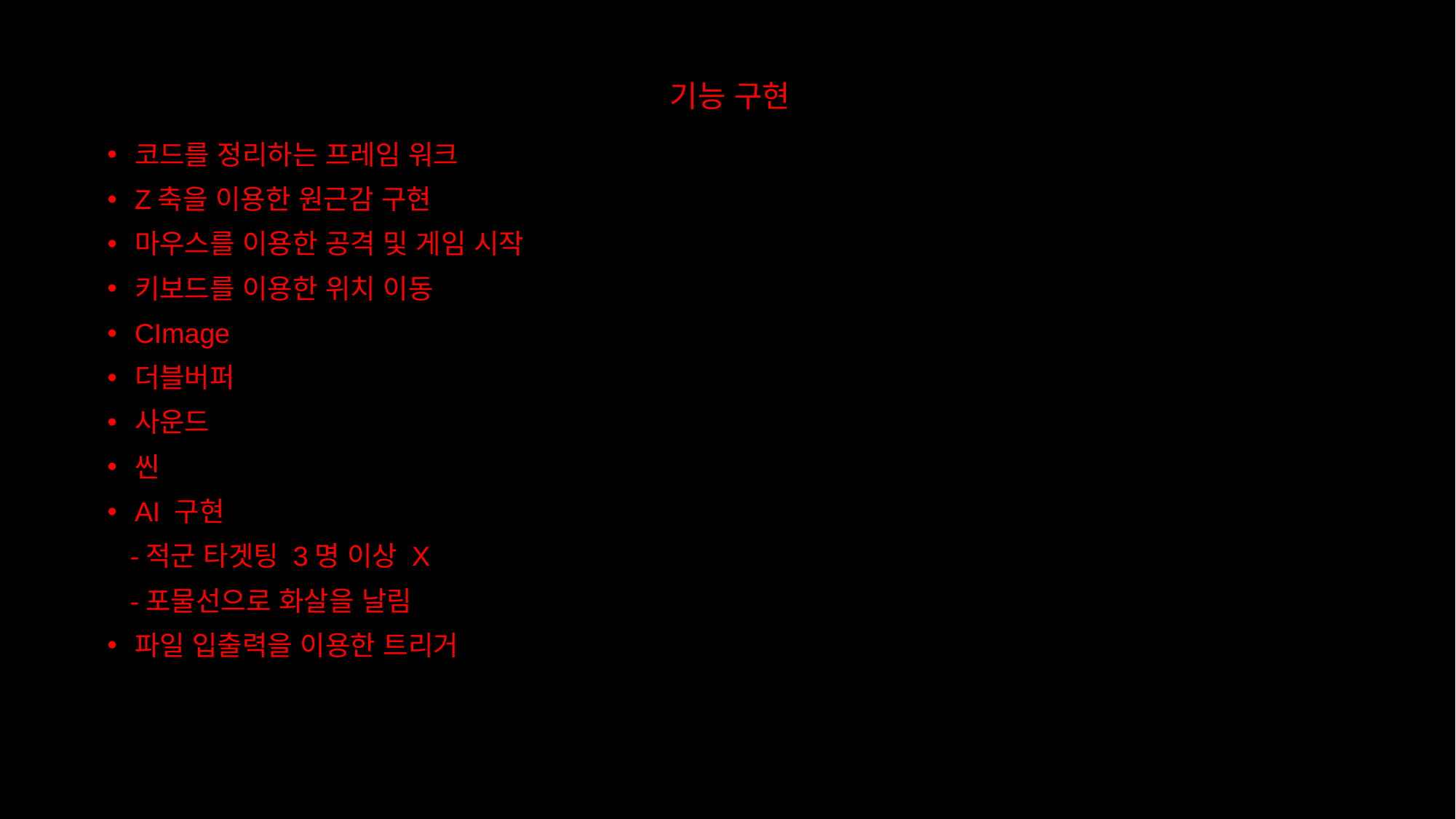

# 기능 구현
코드를 정리하는 프레임 워크
Z축을 이용한 원근감 구현
마우스를 이용한 공격 및 게임 시작
키보드를 이용한 위치 이동
CImage
더블버퍼
사운드
씬
AI 구현
   -적군 타겟팅 3명 이상 X
   -포물선으로 화살을 날림
파일 입출력을 이용한 트리거